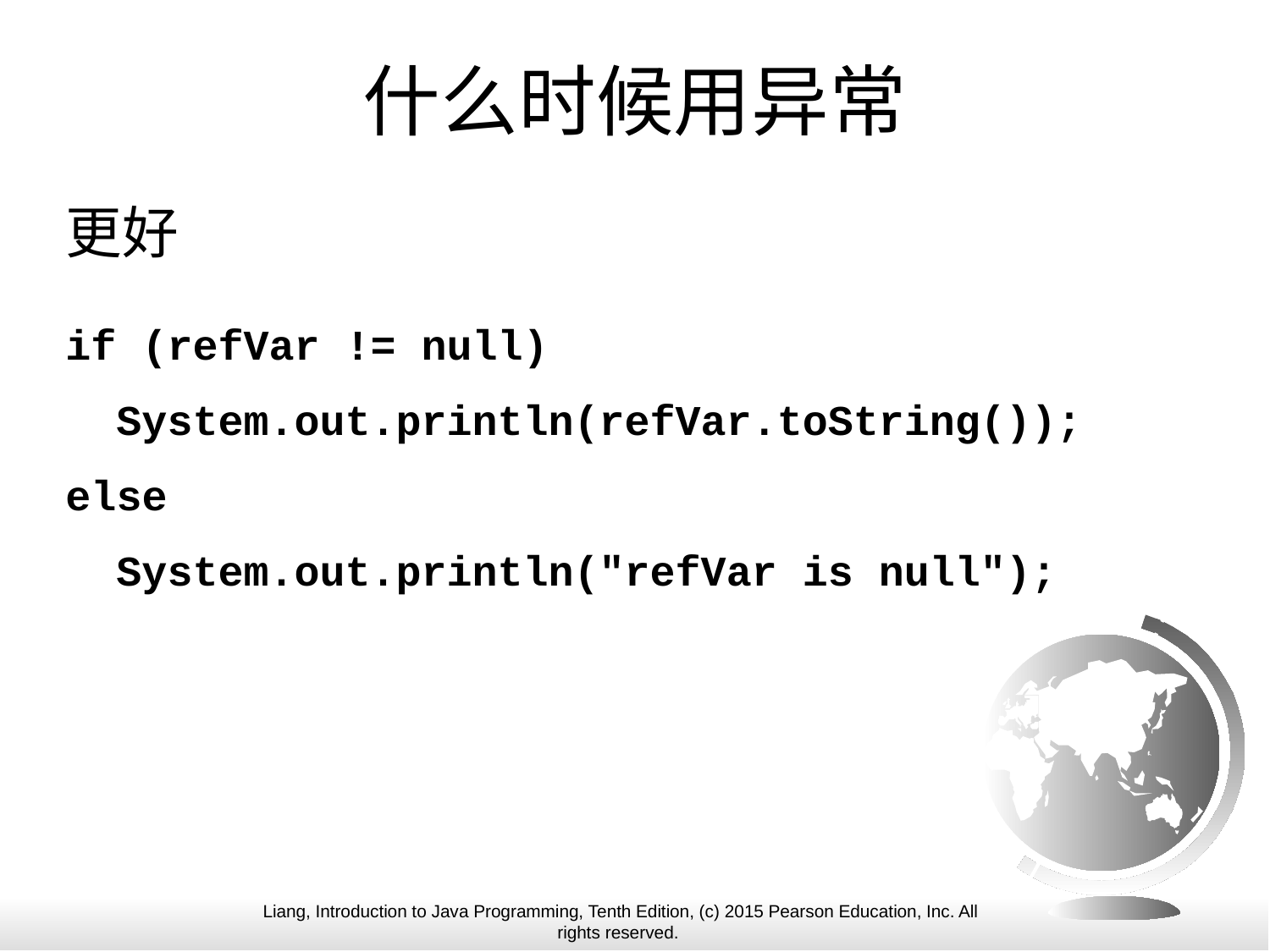

# 什么时候用异常
更好
if (refVar != null)
  System.out.println(refVar.toString());
else
  System.out.println("refVar is null");
37